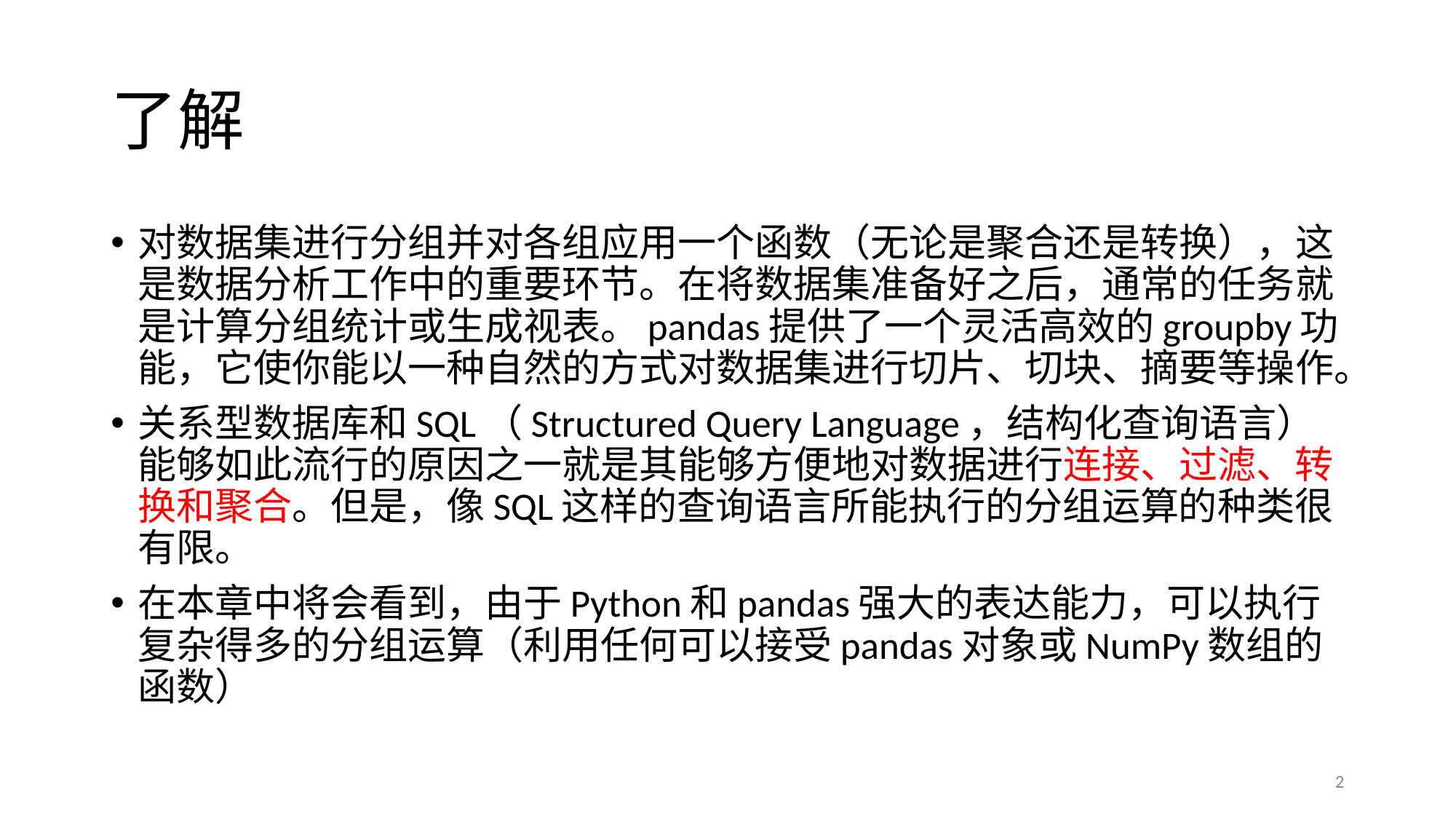

# 了解
对数据集进行分组并对各组应用一个函数（无论是聚合还是转换），这是数据分析工作中的重要环节。在将数据集准备好之后，通常的任务就是计算分组统计或生成视表。pandas提供了一个灵活高效的groupby功能，它使你能以一种自然的方式对数据集进行切片、切块、摘要等操作。
关系型数据库和SQL（Structured Query Language，结构化查询语言）能够如此流行的原因之一就是其能够方便地对数据进行连接、过滤、转换和聚合。但是，像SQL这样的查询语言所能执行的分组运算的种类很有限。
在本章中将会看到，由于Python和pandas强大的表达能力，可以执行复杂得多的分组运算（利用任何可以接受pandas对象或NumPy数组的函数）

2